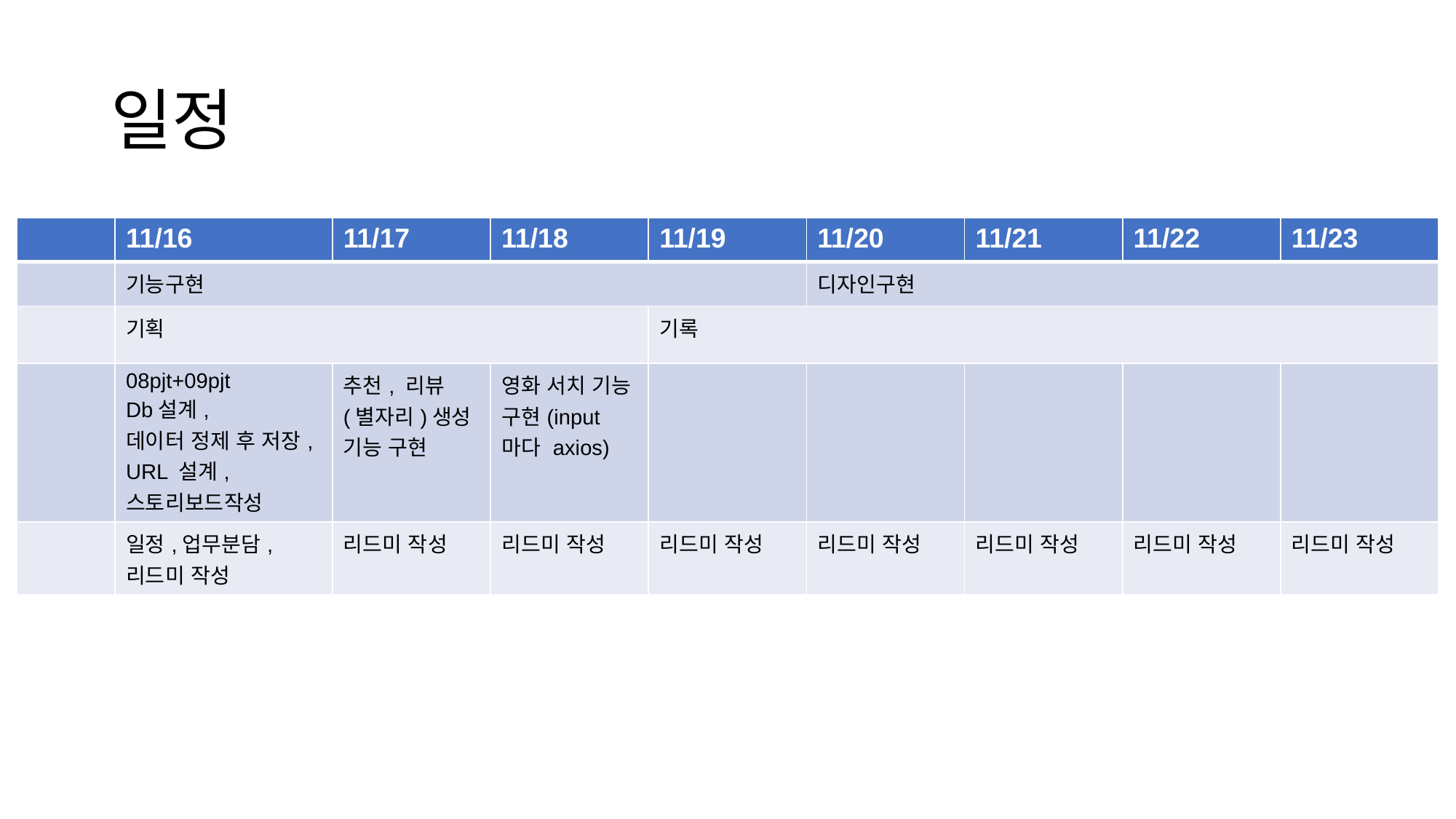

# 일정
|  | 11/16 | 11/17 | 11/18 | 11/19 | 11/20 | 11/21 | 11/22 | 11/23 |
| --- | --- | --- | --- | --- | --- | --- | --- | --- |
|  | 기능구현 |  |  |  | 디자인구현 |  |  |  |
|  | 기획 |  |  | 기록 |  |  |  |  |
|  | 08pjt+09pjt Db설계, 데이터 정제 후 저장, URL 설계, 스토리보드작성 | 추천, 리뷰(별자리)생성 기능 구현 | 영화 서치 기능 구현(input마다 axios) |  |  |  |  |  |
|  | 일정,업무분담,리드미 작성 | 리드미 작성 | 리드미 작성 | 리드미 작성 | 리드미 작성 | 리드미 작성 | 리드미 작성 | 리드미 작성 |